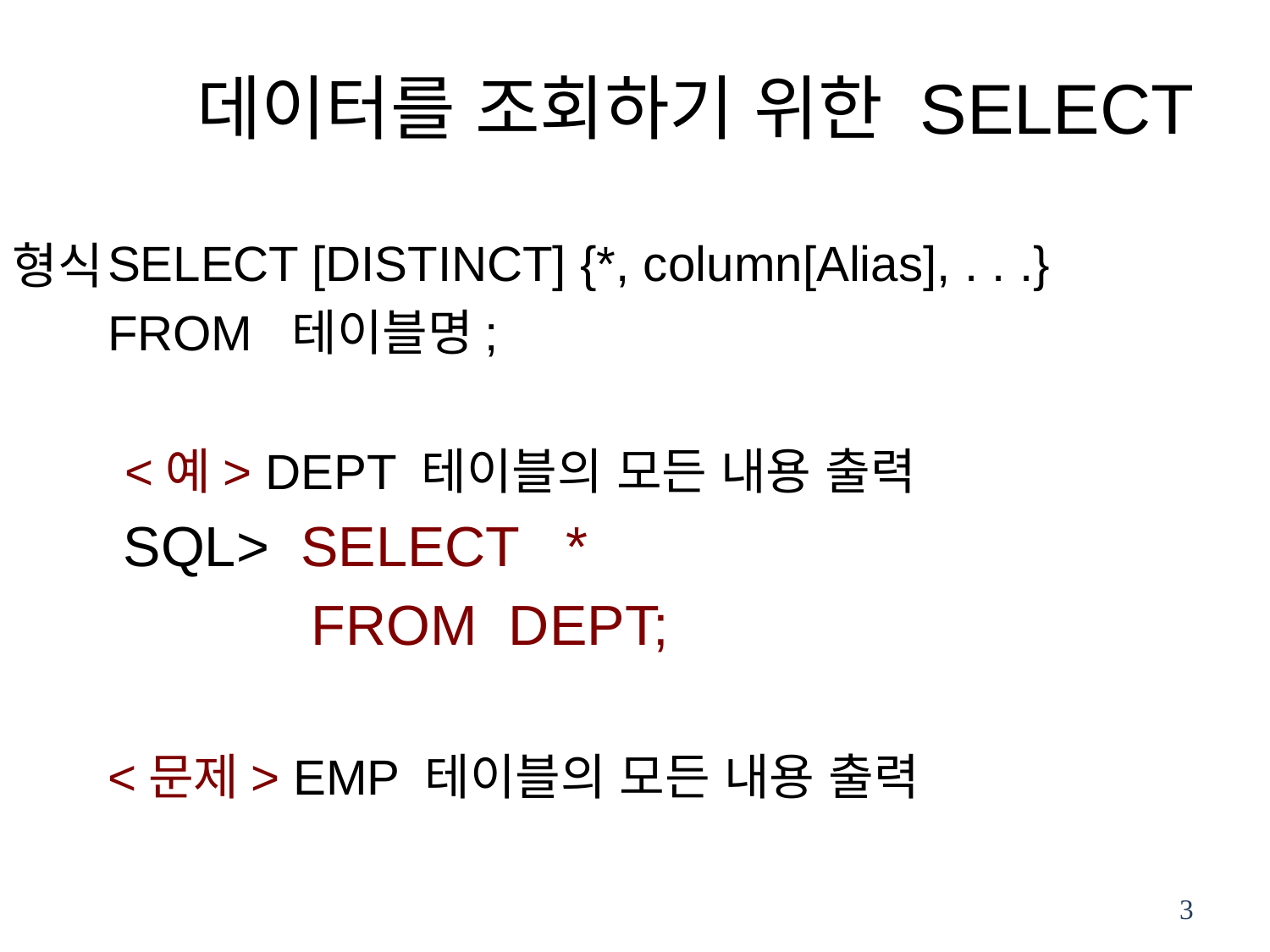

# 데이터를 조회하기 위한 SELECT
SELECT [DISTINCT] {*, column[Alias], . . .}
FROM  테이블명;

<예> DEPT 테이블의 모든 내용 출력
 SQL>  SELECT   *
             FROM  DEPT;

<문제> EMP 테이블의 모든 내용 출력
형식
3